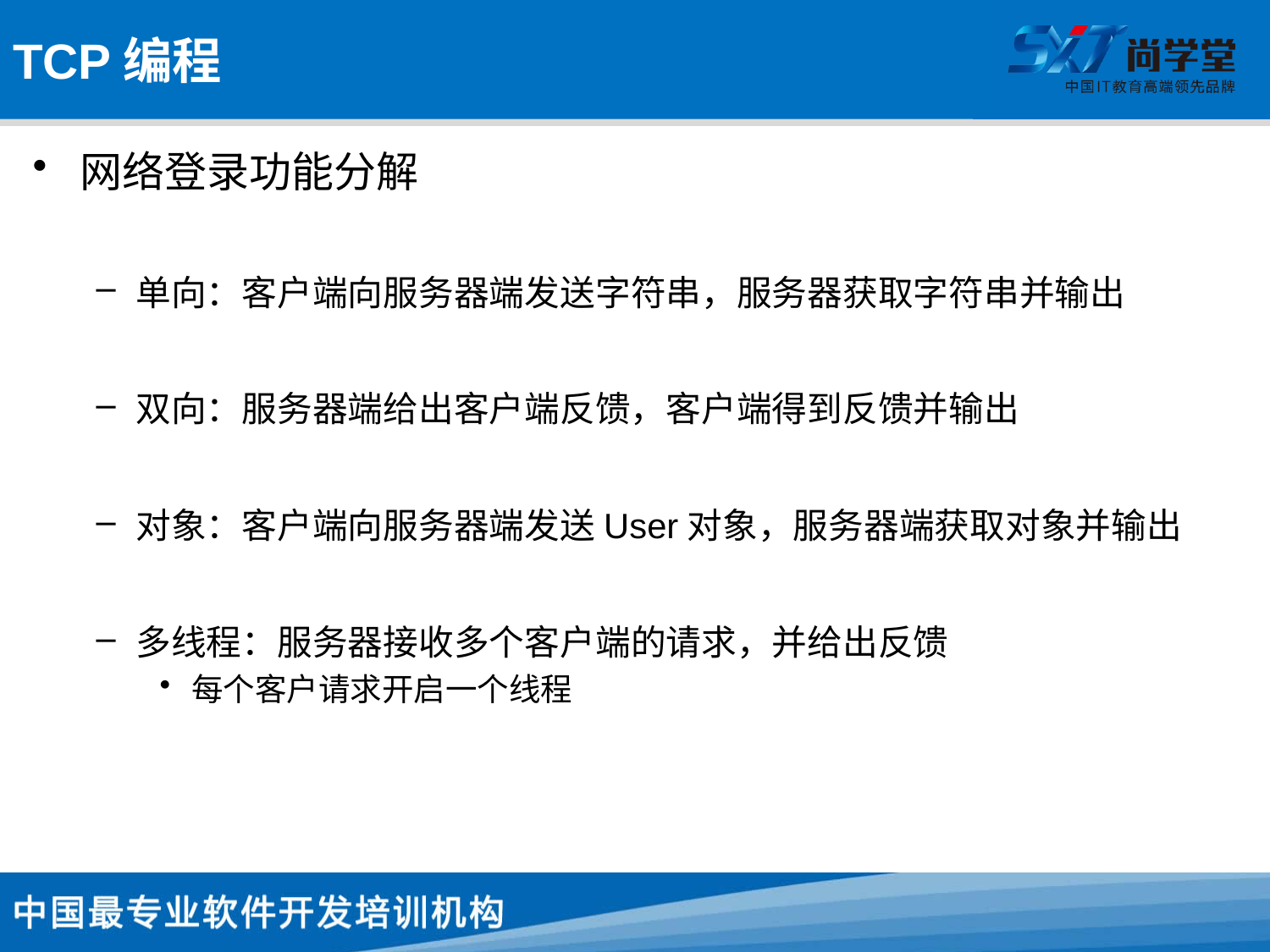

# TCP编程
网络登录功能分解

单向：客户端向服务器端发送字符串，服务器获取字符串并输出

双向：服务器端给出客户端反馈，客户端得到反馈并输出

对象：客户端向服务器端发送User对象，服务器端获取对象并输出

多线程：服务器接收多个客户端的请求，并给出反馈
每个客户请求开启一个线程